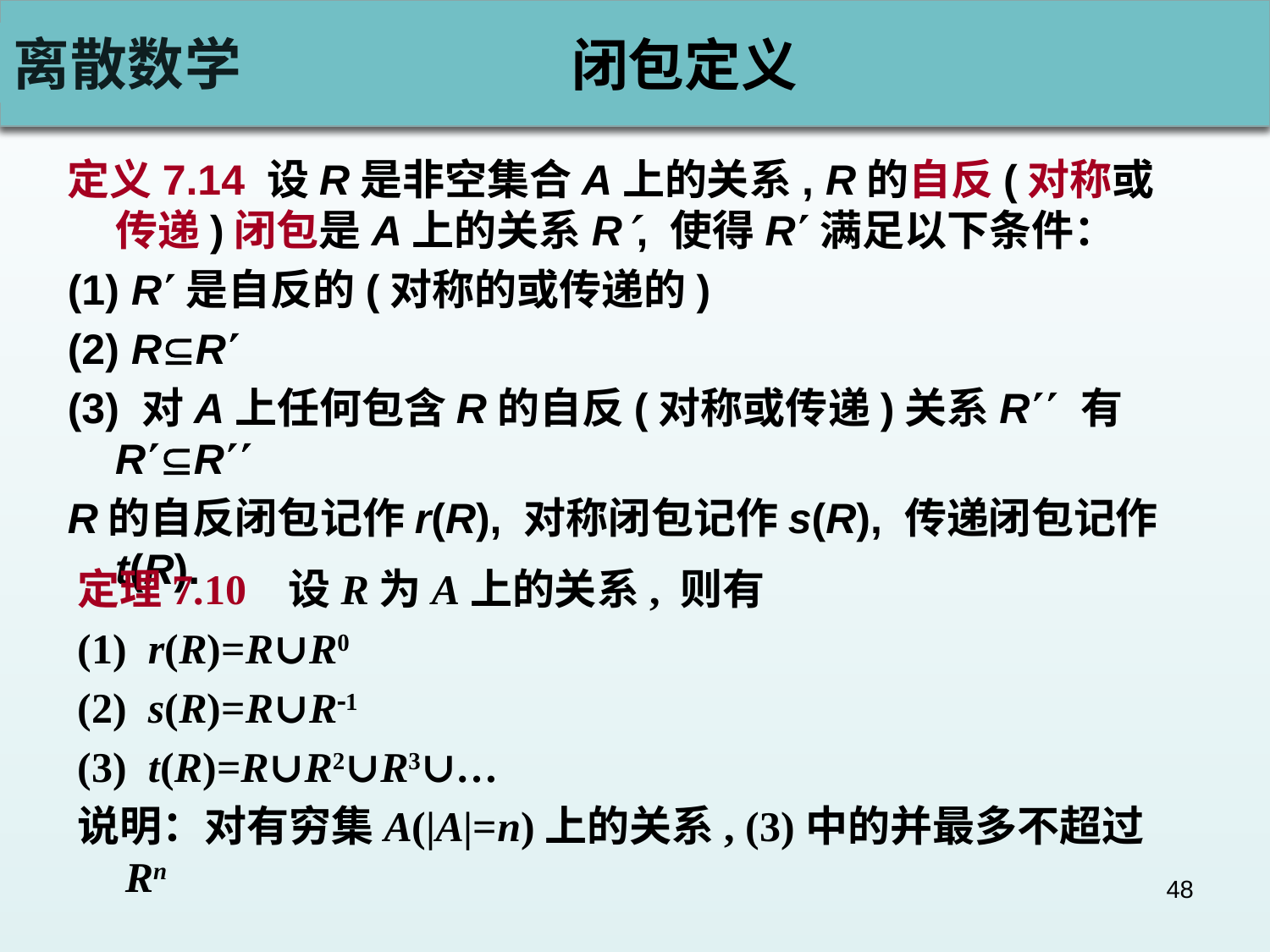

# 闭包定义
定义7.14 设R是非空集合A上的关系, R的自反(对称或传递)闭包是A上的关系R′, 使得R′满足以下条件：
(1) R′是自反的(对称的或传递的)
(2) R⊆R′
(3) 对A上任何包含R的自反(对称或传递)关系R′′ 有R′⊆R′′
R的自反闭包记作r(R), 对称闭包记作s(R), 传递闭包记作t(R).
定理7.10   设R为A上的关系, 则有
(1)  r(R)=R∪R0
(2)  s(R)=R∪R−1
(3)  t(R)=R∪R2∪R3∪…
说明：对有穷集A(|A|=n)上的关系, (3)中的并最多不超过Rn
48